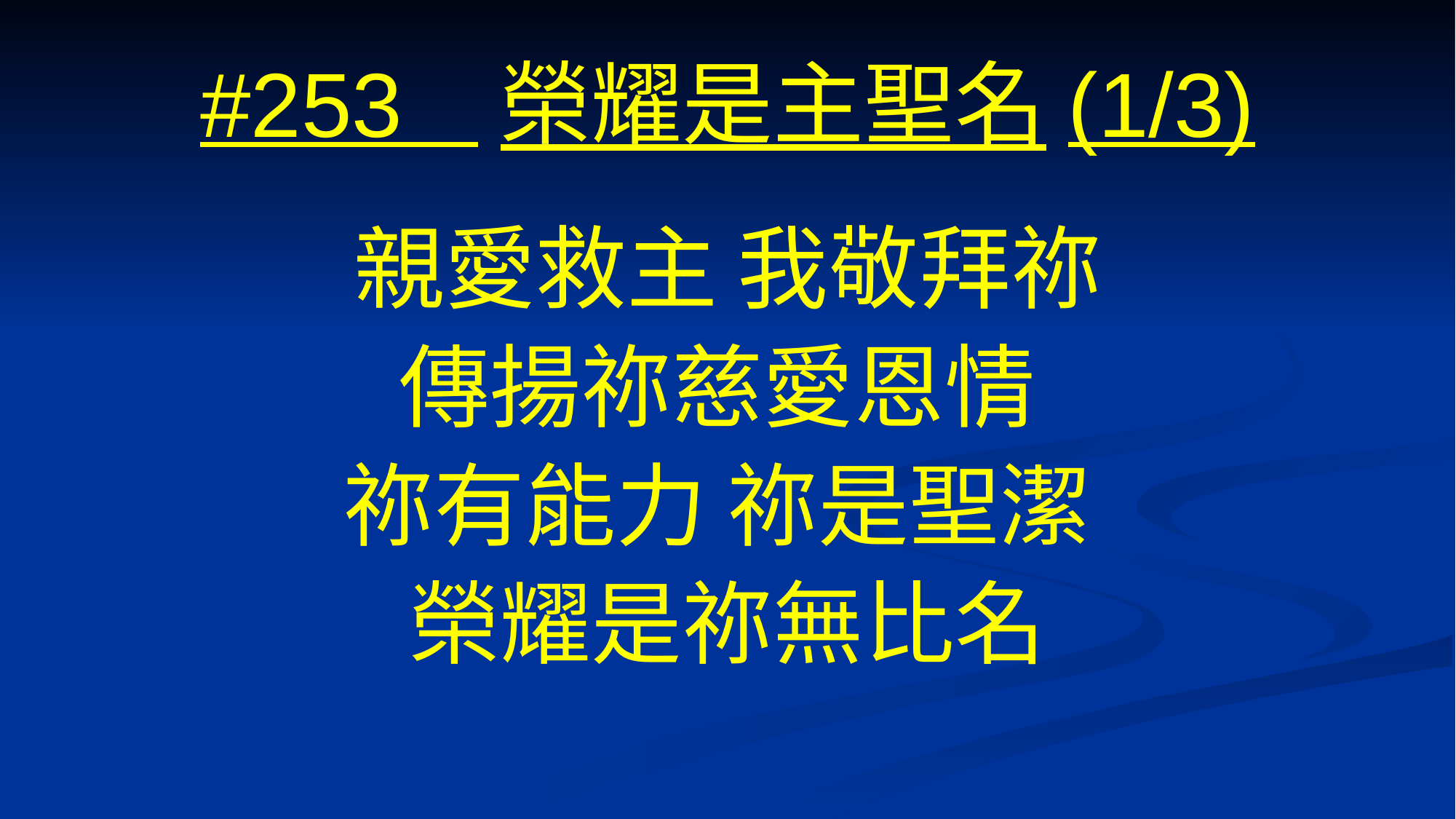

# #253   榮耀是主聖名(1/3)
親愛救主 我敬拜祢
傳揚祢慈愛恩情
祢有能力 祢是聖潔
榮耀是祢無比名